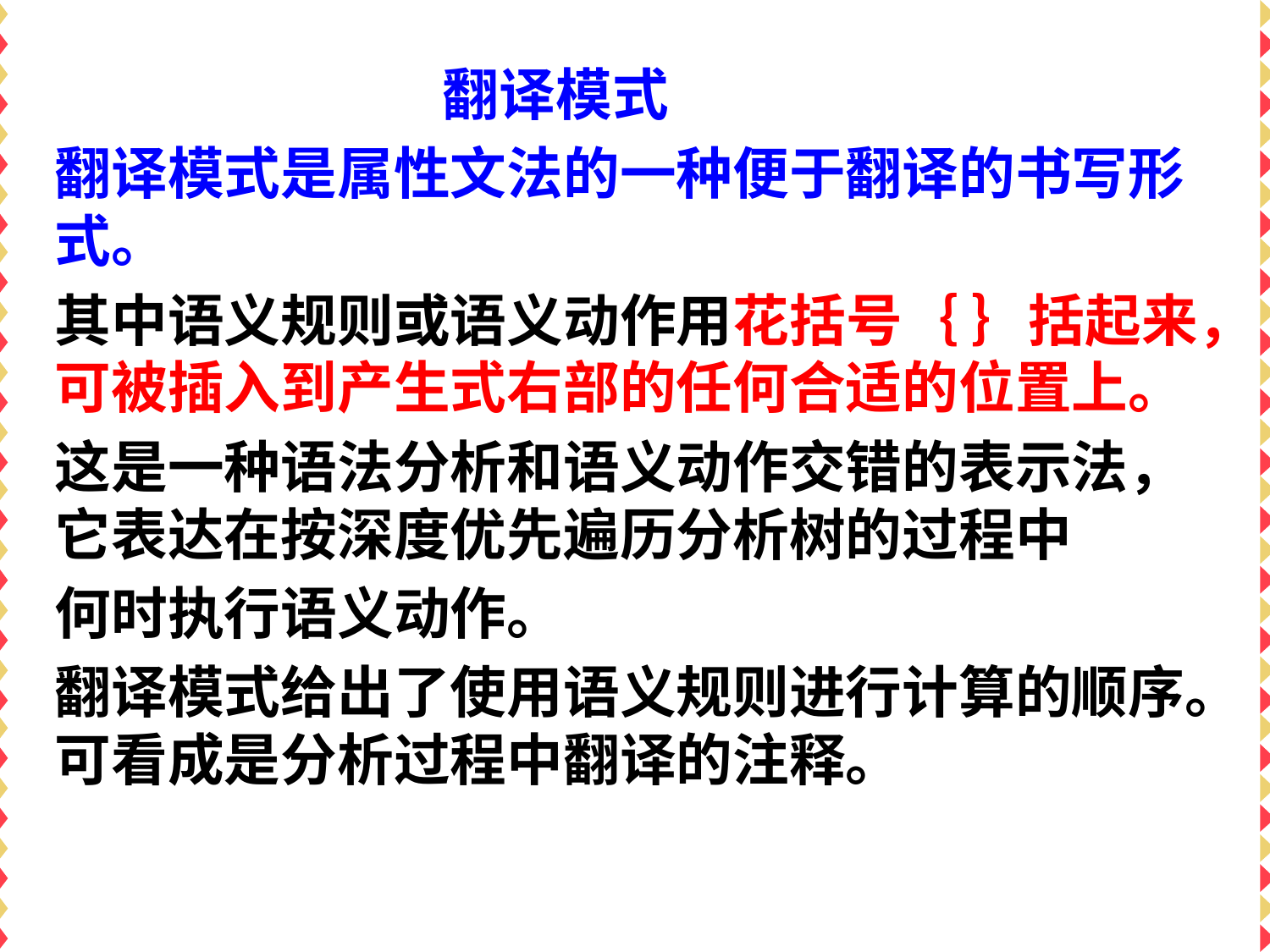

翻译模式
翻译模式是属性文法的一种便于翻译的书写形式。
其中语义规则或语义动作用花括号｛ ｝括起来，可被插入到产生式右部的任何合适的位置上。
这是一种语法分析和语义动作交错的表示法，它表达在按深度优先遍历分析树的过程中
何时执行语义动作。
翻译模式给出了使用语义规则进行计算的顺序。可看成是分析过程中翻译的注释。